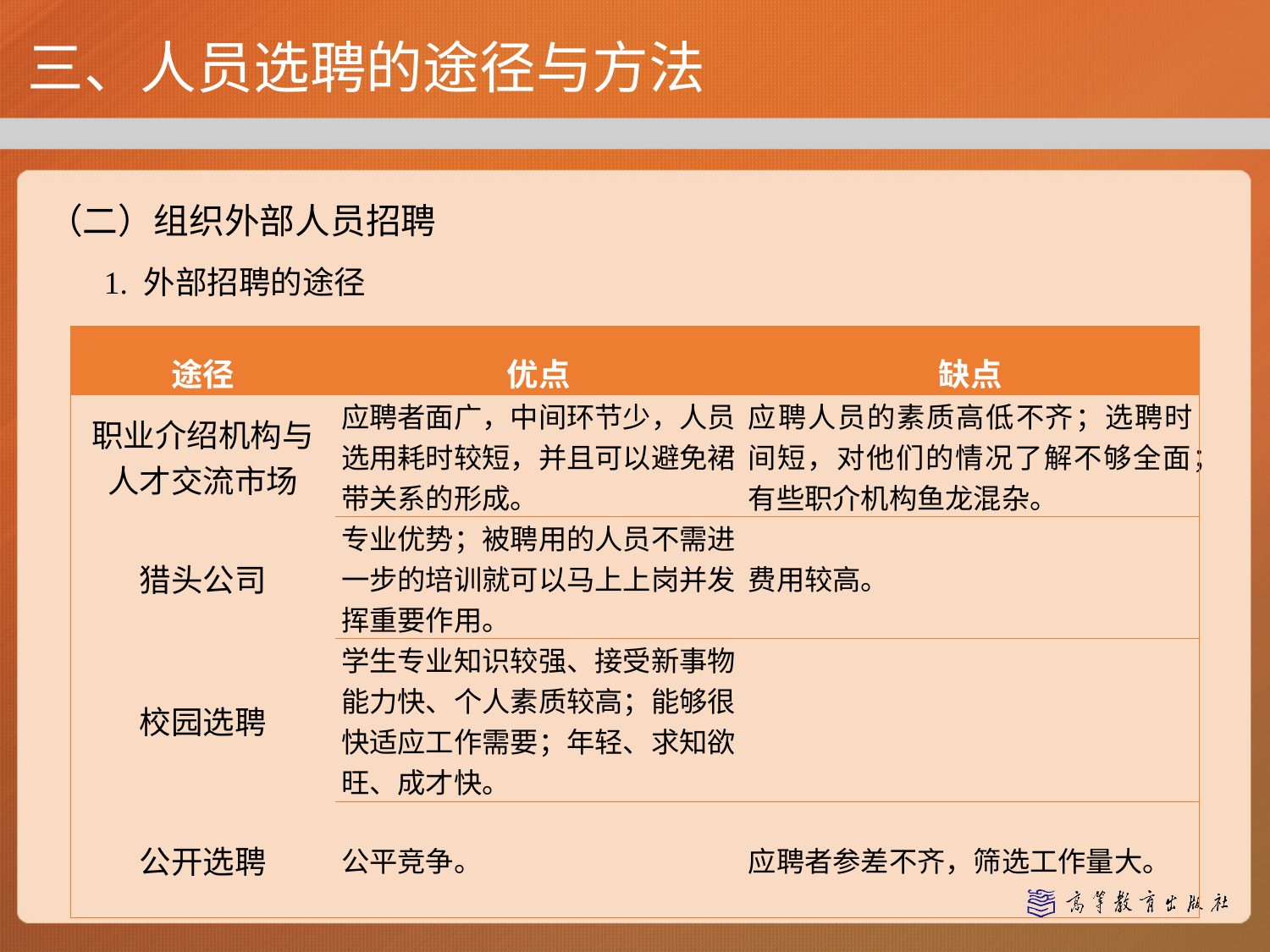

三、人员选聘的途径与方法
（二）组织外部人员招聘
1. 外部招聘的途径

| 途径 | 优点 | 缺点 |
| --- | --- | --- |
| 职业介绍机构与人才交流市场 | 应聘者面广，中间环节少，人员选用耗时较短，并且可以避免裙带关系的形成。 | 应聘人员的素质高低不齐；选聘时间短，对他们的情况了解不够全面；有些职介机构鱼龙混杂。 |
| 猎头公司 | 专业优势；被聘用的人员不需进一步的培训就可以马上上岗并发挥重要作用。 | 费用较高。 |
| 校园选聘 | 学生专业知识较强、接受新事物能力快、个人素质较高；能够很快适应工作需要；年轻、求知欲旺、成才快。 |  |
| 公开选聘 | 公平竞争。 | 应聘者参差不齐，筛选工作量大。 |